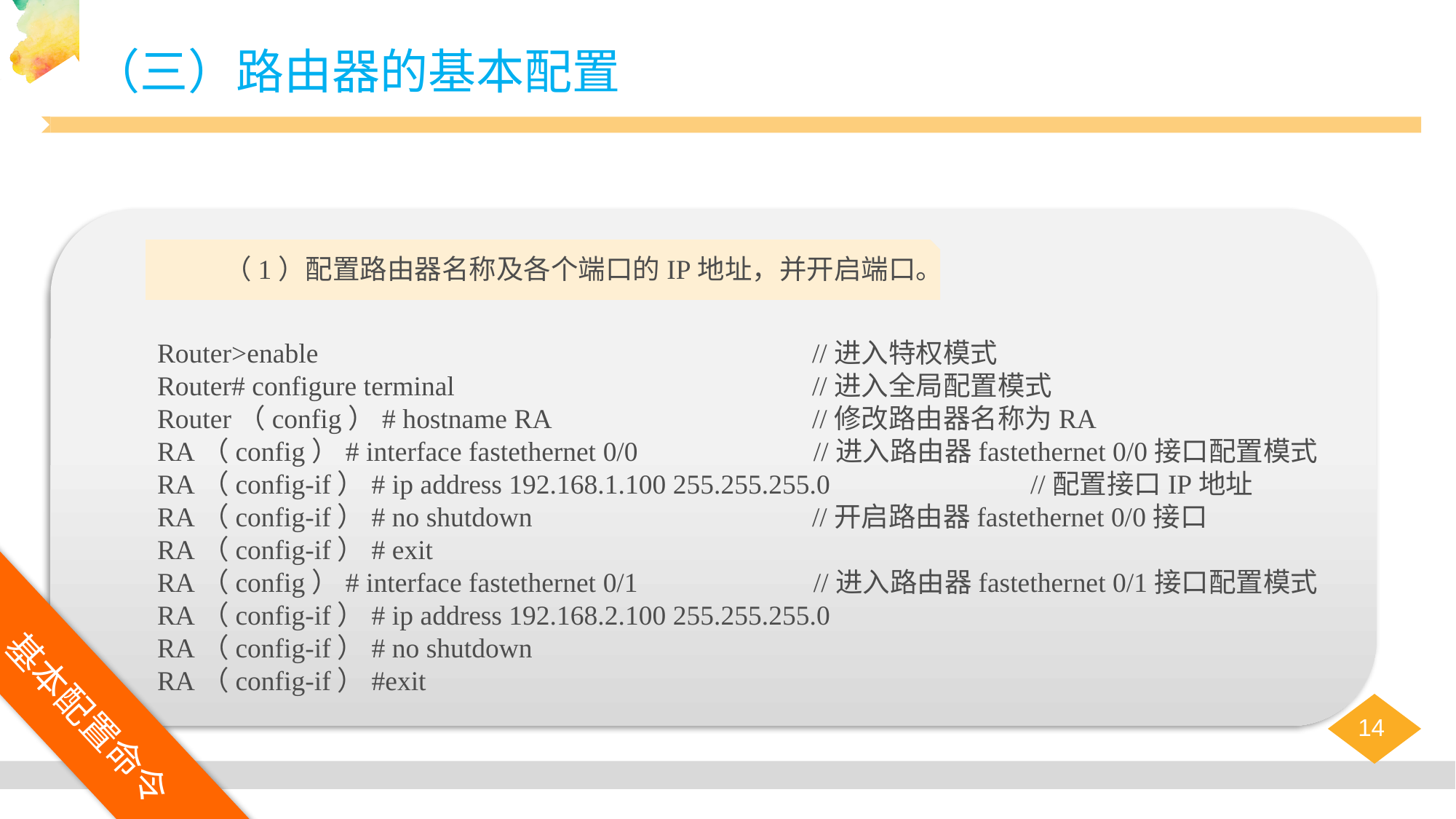

（三）路由器的基本配置

        （1）配置路由器名称及各个端口的IP地址，并开启端口。

Router>enable					//进入特权模式
Router# configure terminal				//进入全局配置模式
Router（config）# hostname RA			//修改路由器名称为RA
RA（config）# interface fastethernet 0/0	                //进入路由器fastethernet 0/0接口配置模式
RA（config-if）# ip address 192.168.1.100 255.255.255.0		//配置接口IP地址
RA（config-if）# no shutdown			//开启路由器fastethernet 0/0接口
RA（config-if）# exit
RA（config）# interface fastethernet 0/1	                //进入路由器fastethernet 0/1接口配置模式
RA（config-if）# ip address 192.168.2.100 255.255.255.0
RA（config-if）# no shutdown
RA（config-if）#exit

基本配置命令